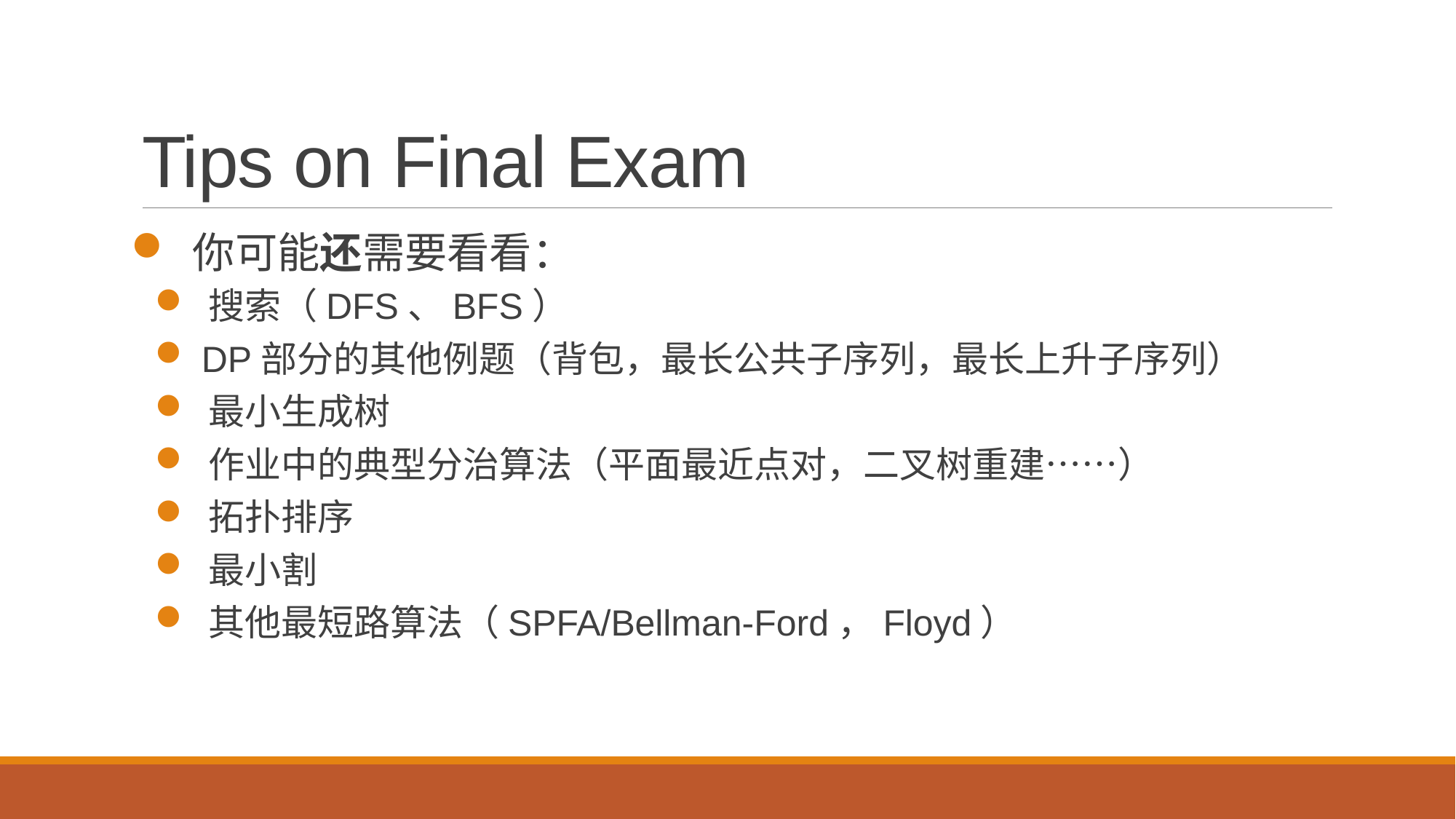

# Tips on Final Exam
 你可能还需要看看：
 搜索（DFS、BFS）
 DP部分的其他例题（背包，最长公共子序列，最长上升子序列）
 最小生成树
 作业中的典型分治算法（平面最近点对，二叉树重建……）
 拓扑排序
 最小割
 其他最短路算法（SPFA/Bellman-Ford，Floyd）